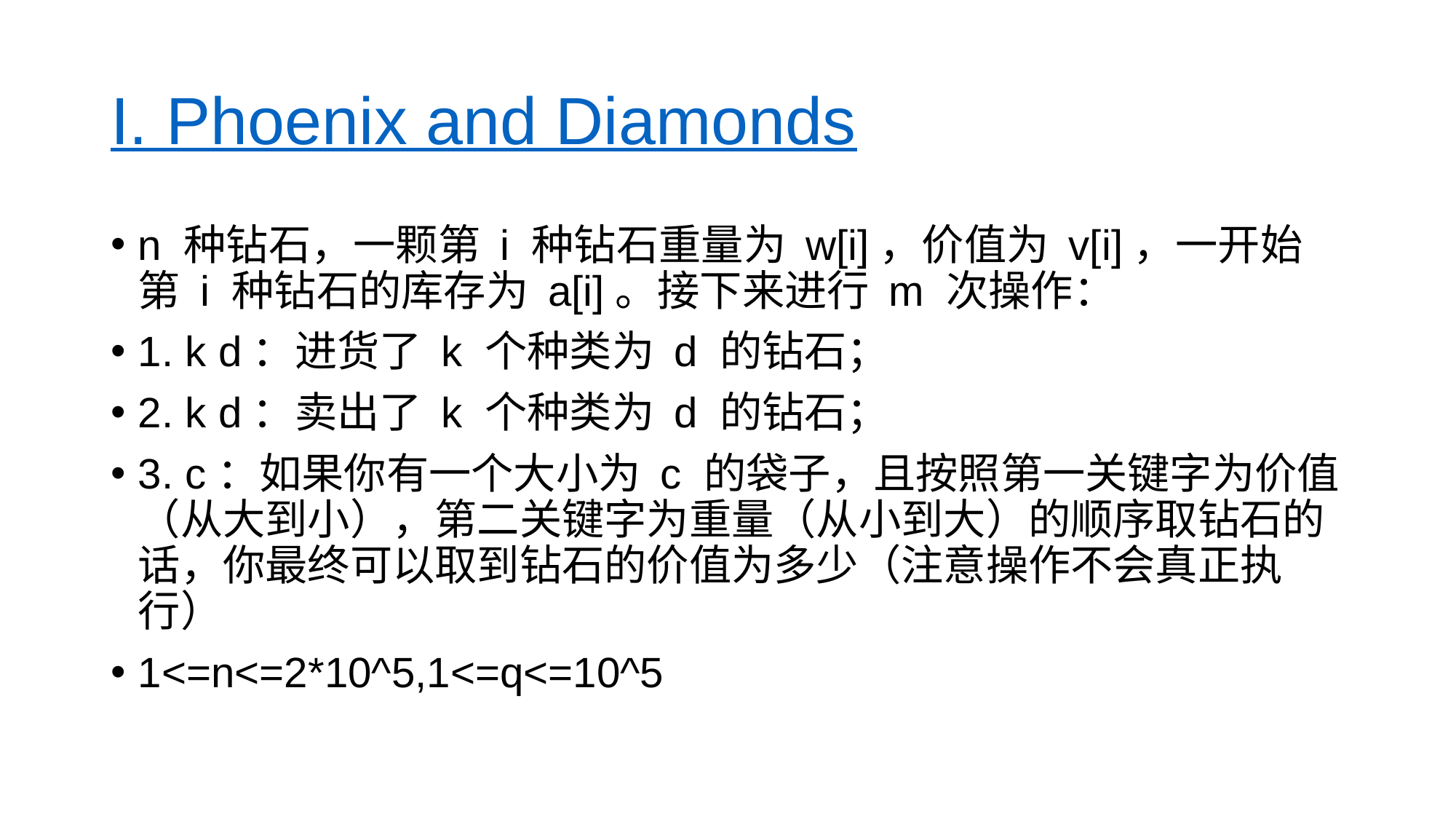

# I. Phoenix and Diamonds
n 种钻石，一颗第 i 种钻石重量为 w[i]，价值为 v[i]，一开始第 i 种钻石的库存为 a[i]。接下来进行 m 次操作：
1. k d：进货了 k 个种类为 d 的钻石；
2. k d：卖出了 k 个种类为 d 的钻石；
3. c：如果你有一个大小为 c 的袋子，且按照第一关键字为价值（从大到小），第二关键字为重量（从小到大）的顺序取钻石的话，你最终可以取到钻石的价值为多少（注意操作不会真正执行）
1<=n<=2*10^5,1<=q<=10^5